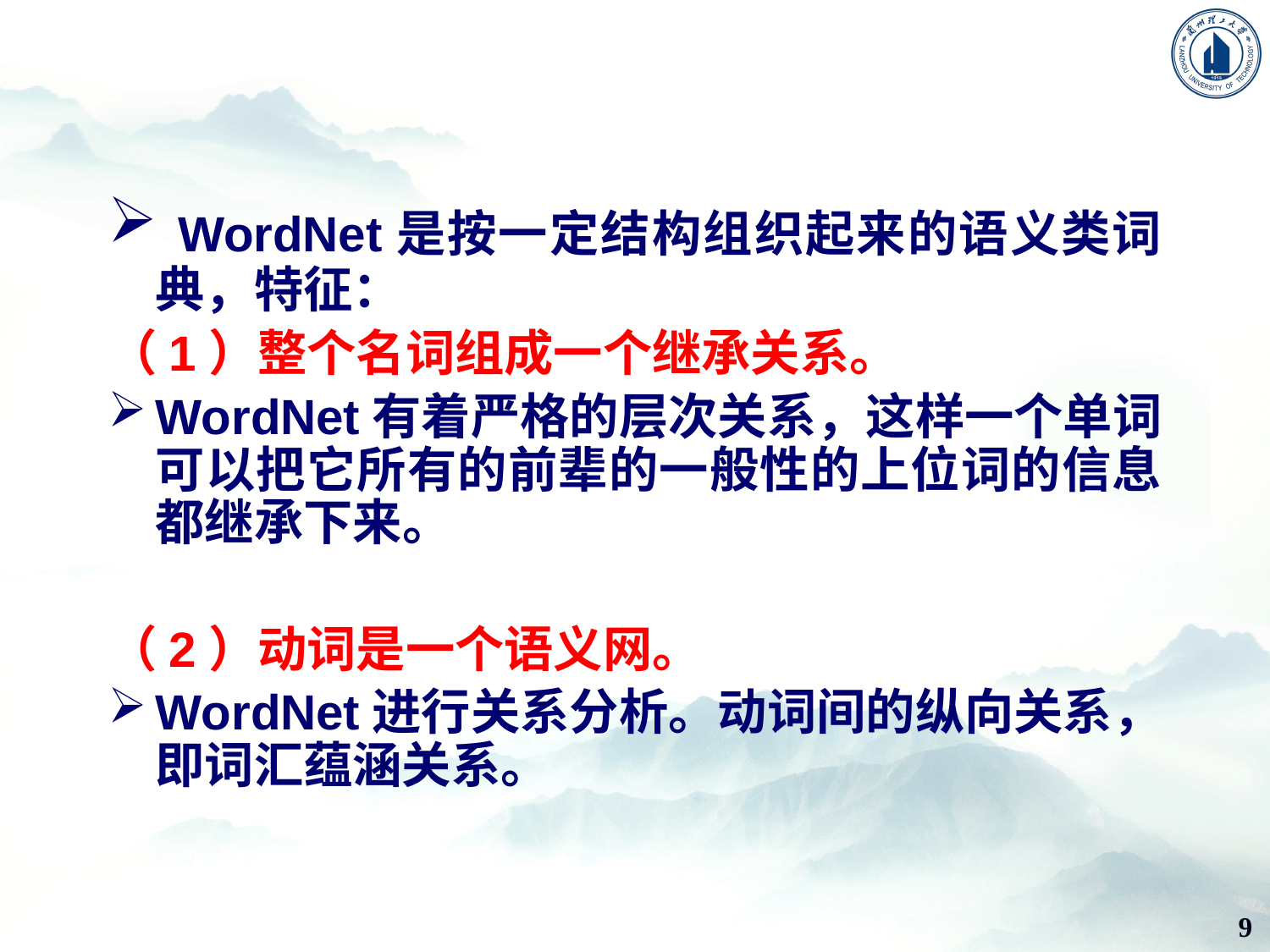

WordNet是按一定结构组织起来的语义类词典，特征：
（1）整个名词组成一个继承关系。
WordNet有着严格的层次关系，这样一个单词可以把它所有的前辈的一般性的上位词的信息都继承下来。

（2）动词是一个语义网。
WordNet进行关系分析。动词间的纵向关系，即词汇蕴涵关系。
9